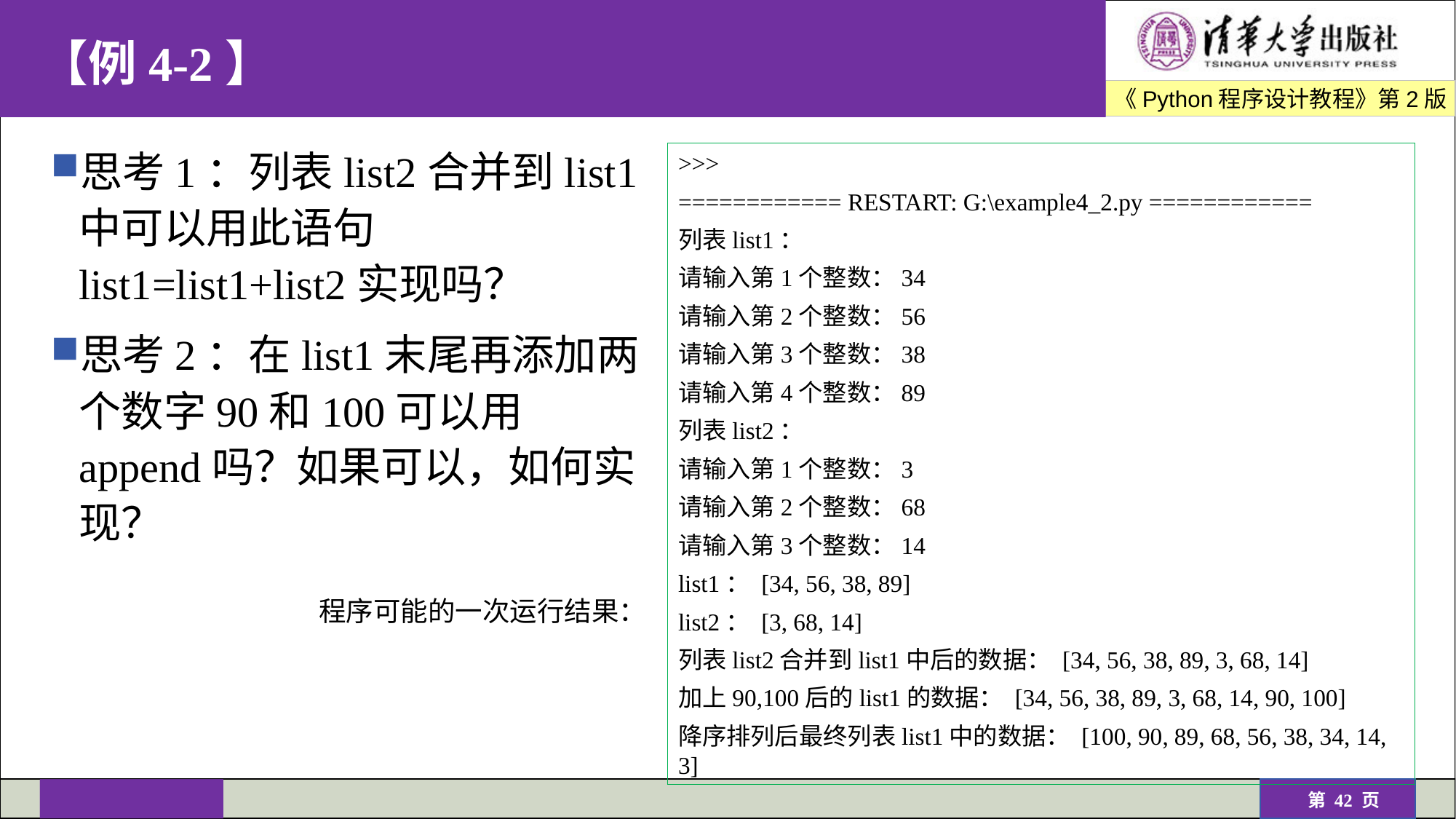

# 【例4-2】
思考1：列表list2合并到list1中可以用此语句list1=list1+list2实现吗？
思考2：在list1末尾再添加两个数字90和100可以用append吗？如果可以，如何实现？
>>>
============ RESTART: G:\example4_2.py ============
列表list1：
请输入第1个整数：34
请输入第2个整数：56
请输入第3个整数：38
请输入第4个整数：89
列表list2：
请输入第1个整数：3
请输入第2个整数：68
请输入第3个整数：14
list1： [34, 56, 38, 89]
list2： [3, 68, 14]
列表list2合并到list1中后的数据： [34, 56, 38, 89, 3, 68, 14]
加上90,100后的list1的数据： [34, 56, 38, 89, 3, 68, 14, 90, 100]
降序排列后最终列表list1中的数据： [100, 90, 89, 68, 56, 38, 34, 14, 3]
程序可能的一次运行结果：